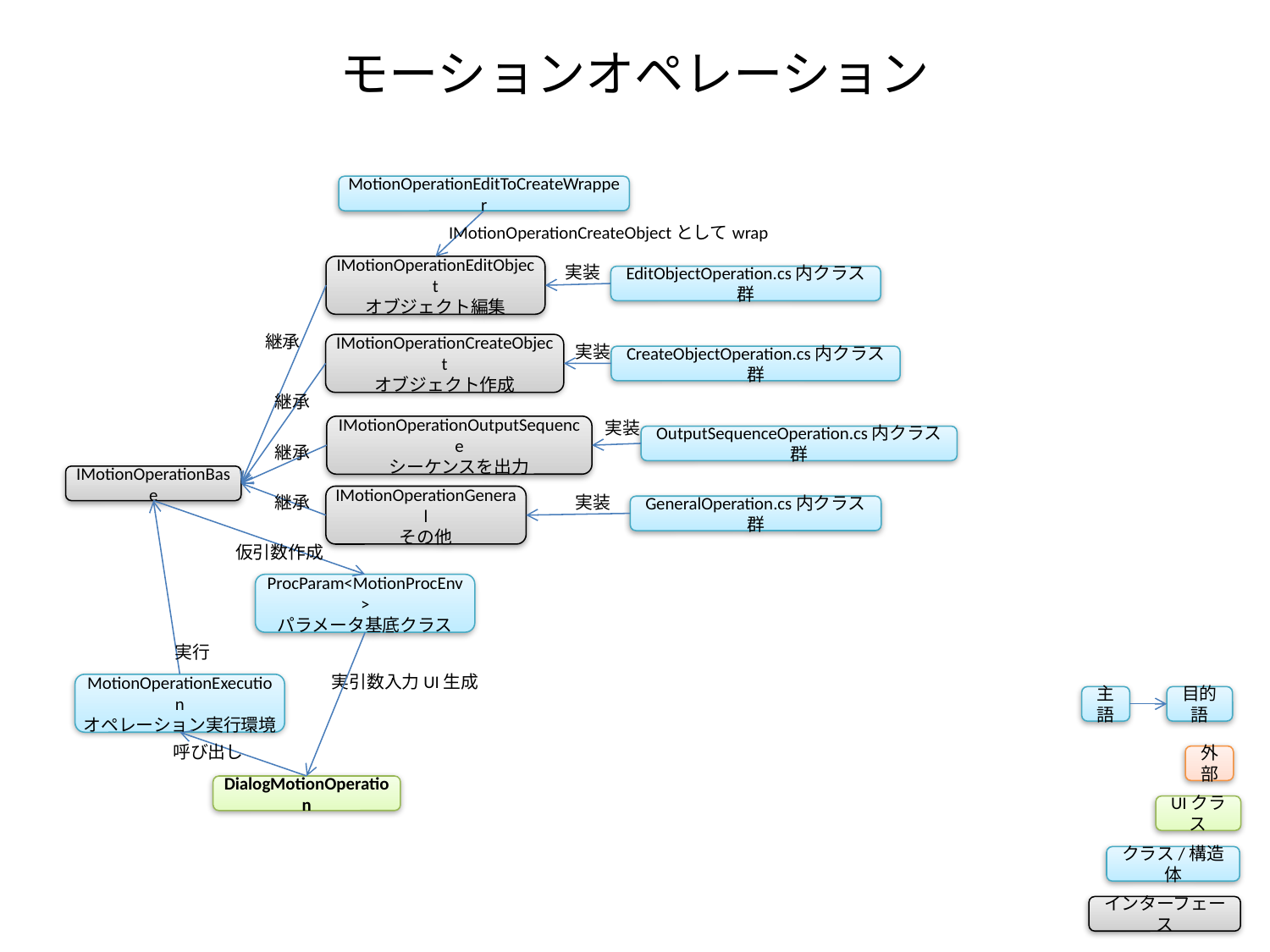

# モーションオペレーション
MotionOperationEditToCreateWrapper
IMotionOperationCreateObjectとしてwrap
IMotionOperationEditObject
オブジェクト編集
実装
EditObjectOperation.cs内クラス群
継承
IMotionOperationCreateObject
オブジェクト作成
実装
CreateObjectOperation.cs内クラス群
継承
実装
IMotionOperationOutputSequence
シーケンスを出力
OutputSequenceOperation.cs内クラス群
継承
IMotionOperationBase
継承
IMotionOperationGeneral
その他
実装
GeneralOperation.cs内クラス群
仮引数作成
ProcParam<MotionProcEnv>
パラメータ基底クラス
実行
実引数入力UI生成
MotionOperationExecution
オペレーション実行環境
主語
目的語
呼び出し
外部
DialogMotionOperation
UIクラス
クラス/構造体
インターフェース